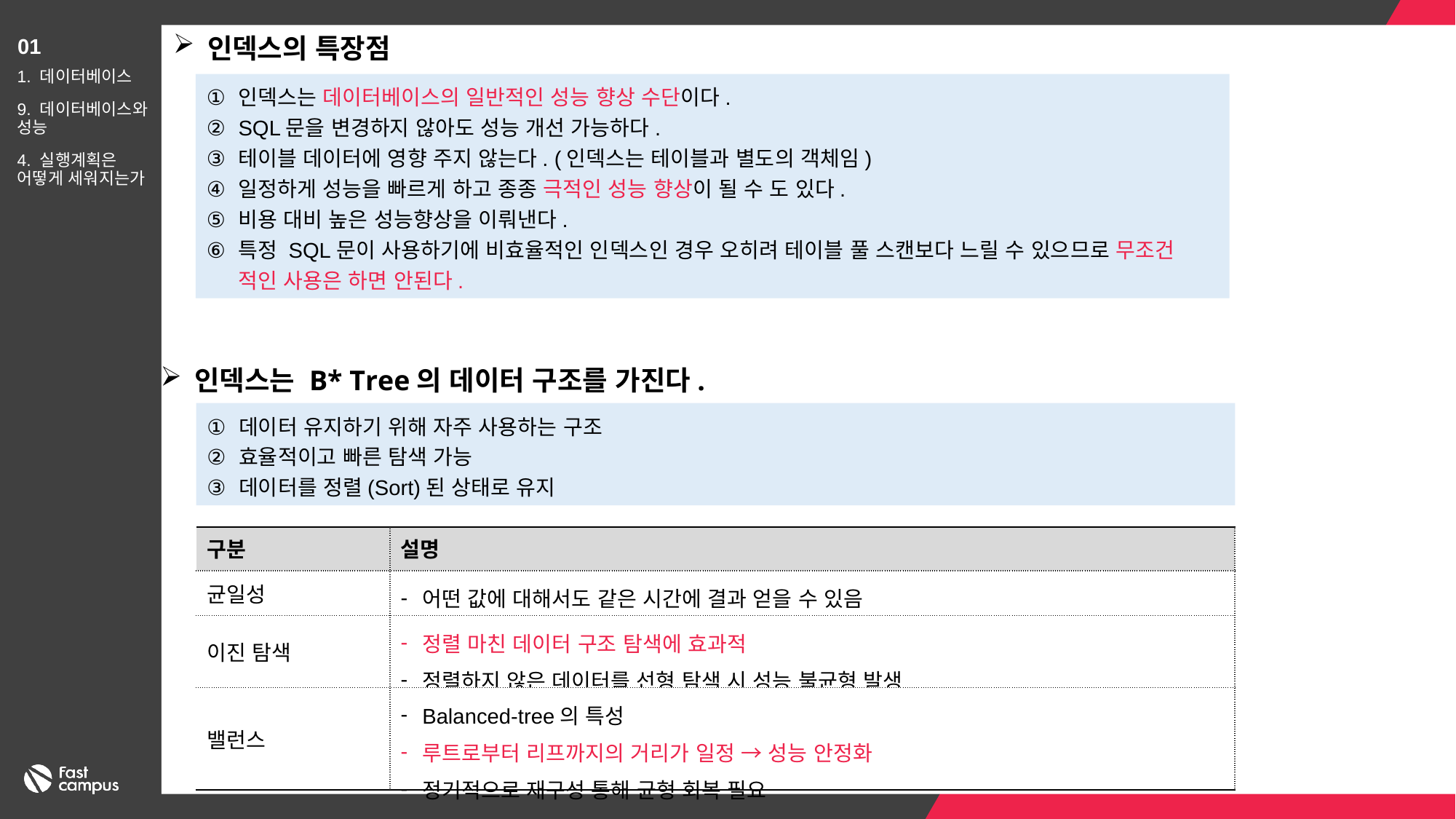

인덱스의 특장점
01
1. 데이터베이스
9. 데이터베이스와 성능
4. 실행계획은 어떻게 세워지는가
인덱스는 데이터베이스의 일반적인 성능 향상 수단이다.
SQL문을 변경하지 않아도 성능 개선 가능하다.
테이블 데이터에 영향 주지 않는다. (인덱스는 테이블과 별도의 객체임)
일정하게 성능을 빠르게 하고 종종 극적인 성능 향상이 될 수 도 있다.
비용 대비 높은 성능향상을 이뤄낸다.
특정 SQL문이 사용하기에 비효율적인 인덱스인 경우 오히려 테이블 풀 스캔보다 느릴 수 있으므로 무조건 적인 사용은 하면 안된다.
인덱스는 B* Tree의 데이터 구조를 가진다.
데이터 유지하기 위해 자주 사용하는 구조
효율적이고 빠른 탐색 가능
데이터를 정렬(Sort)된 상태로 유지
| 구분 | 설명 |
| --- | --- |
| 균일성 | 어떤 값에 대해서도 같은 시간에 결과 얻을 수 있음 |
| 이진 탐색 | 정렬 마친 데이터 구조 탐색에 효과적 정렬하지 않은 데이터를 선형 탐색 시 성능 불균형 발생 |
| 밸런스 | Balanced-tree의 특성 루트로부터 리프까지의 거리가 일정 → 성능 안정화 정기적으로 재구성 통해 균형 회복 필요 |